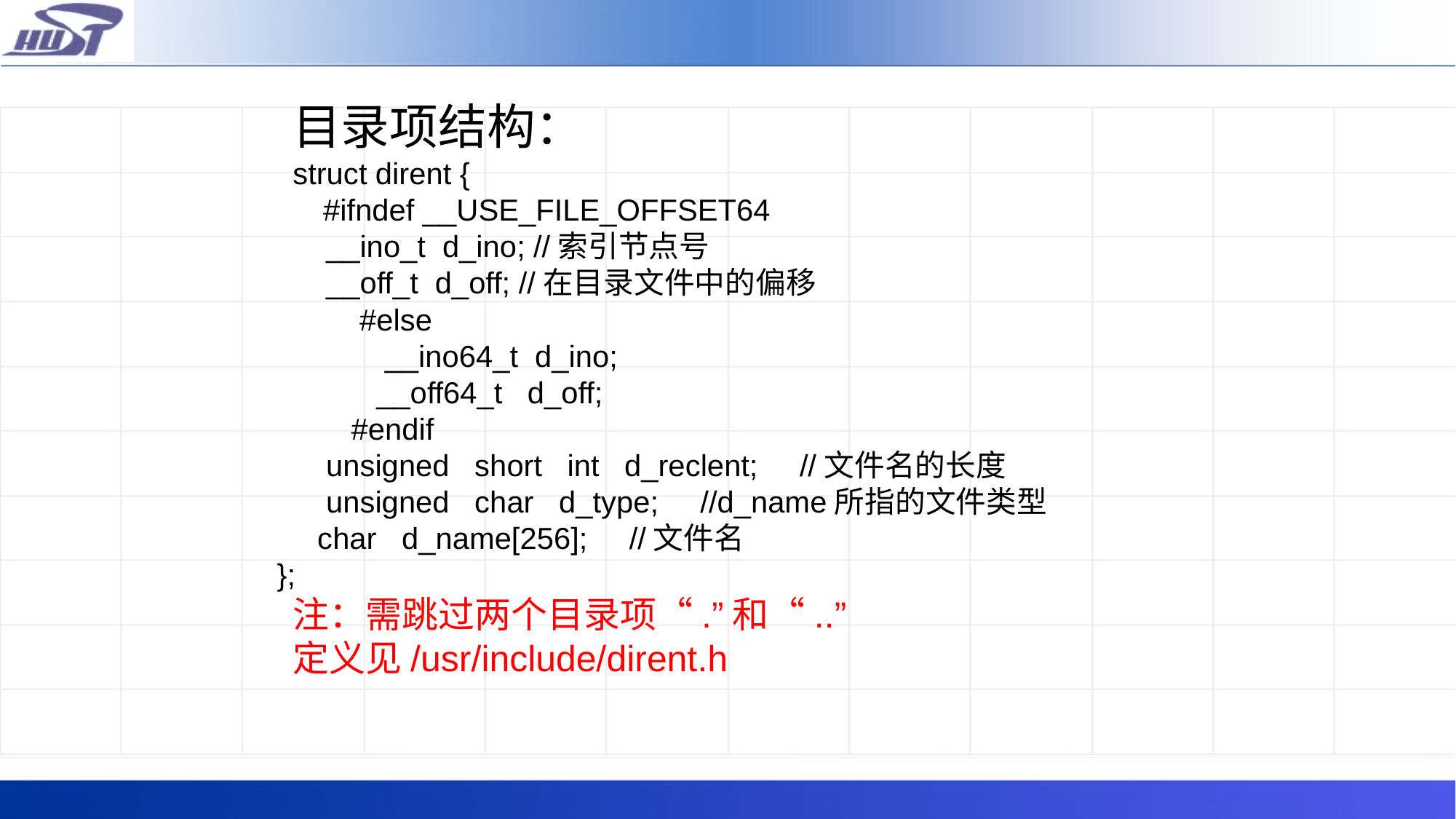

目录项结构：
struct dirent {  
        #ifndef __USE_FILE_OFFSET64
    __ino_t  d_ino; //索引节点号
    __off_t  d_off; //在目录文件中的偏移
        #else
           __ino64_t  d_ino;
          __off64_t   d_off;
       #endif
    unsigned   short   int   d_reclent;     //文件名的长度
    unsigned   char   d_type;     //d_name所指的文件类型  
        char   d_name[256];     //文件名  
  };
注：需跳过两个目录项“.”和“..”
定义见/usr/include/dirent.h